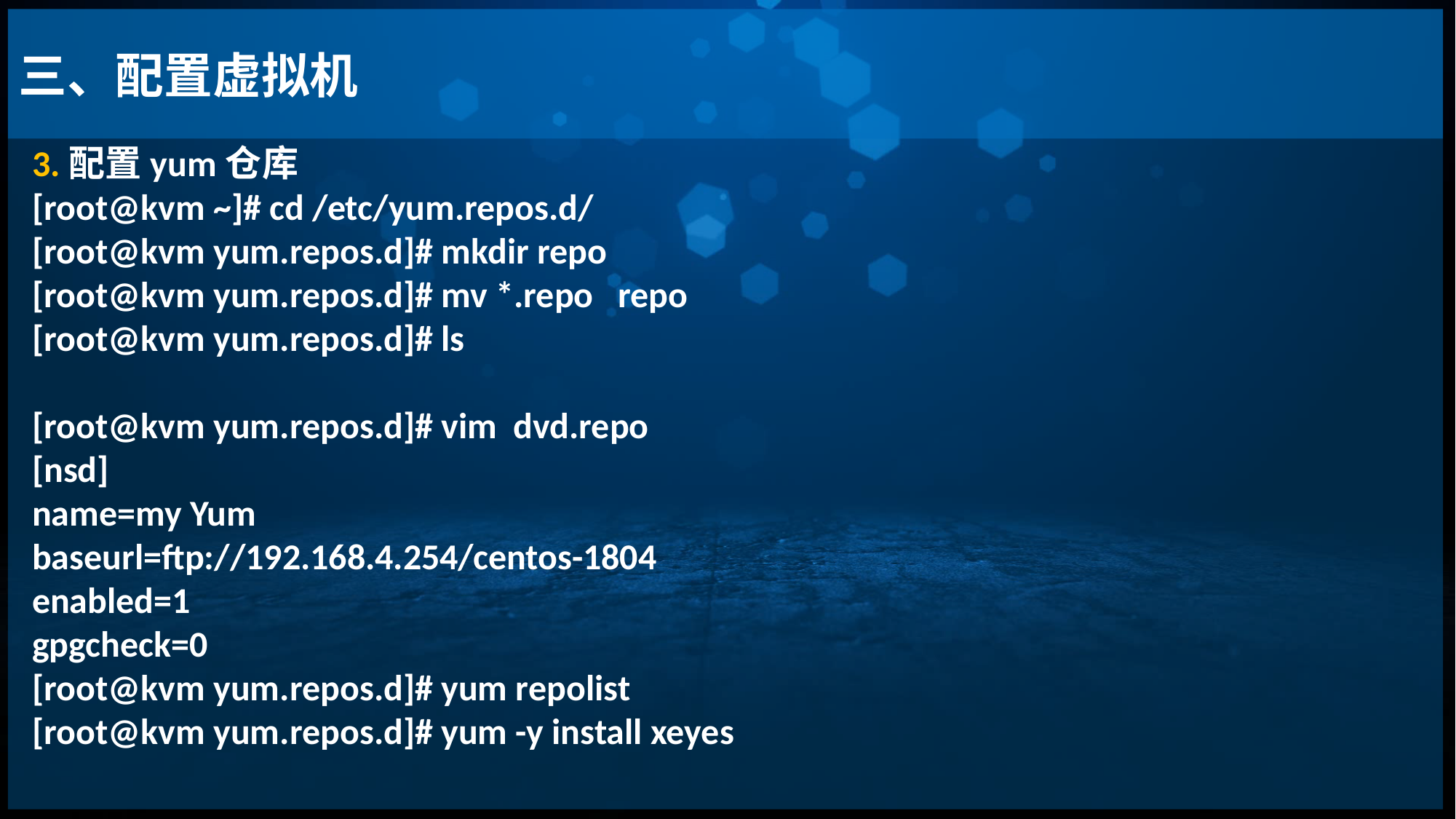

三、配置虚拟机

3.配置yum仓库
[root@kvm ~]# cd /etc/yum.repos.d/
[root@kvm yum.repos.d]# mkdir repo
[root@kvm yum.repos.d]# mv *.repo   repo
[root@kvm yum.repos.d]# ls

[root@kvm yum.repos.d]# vim  dvd.repo
[nsd]
name=my Yum
baseurl=ftp://192.168.4.254/centos-1804
enabled=1
gpgcheck=0
[root@kvm yum.repos.d]# yum repolist
[root@kvm yum.repos.d]# yum -y install xeyes